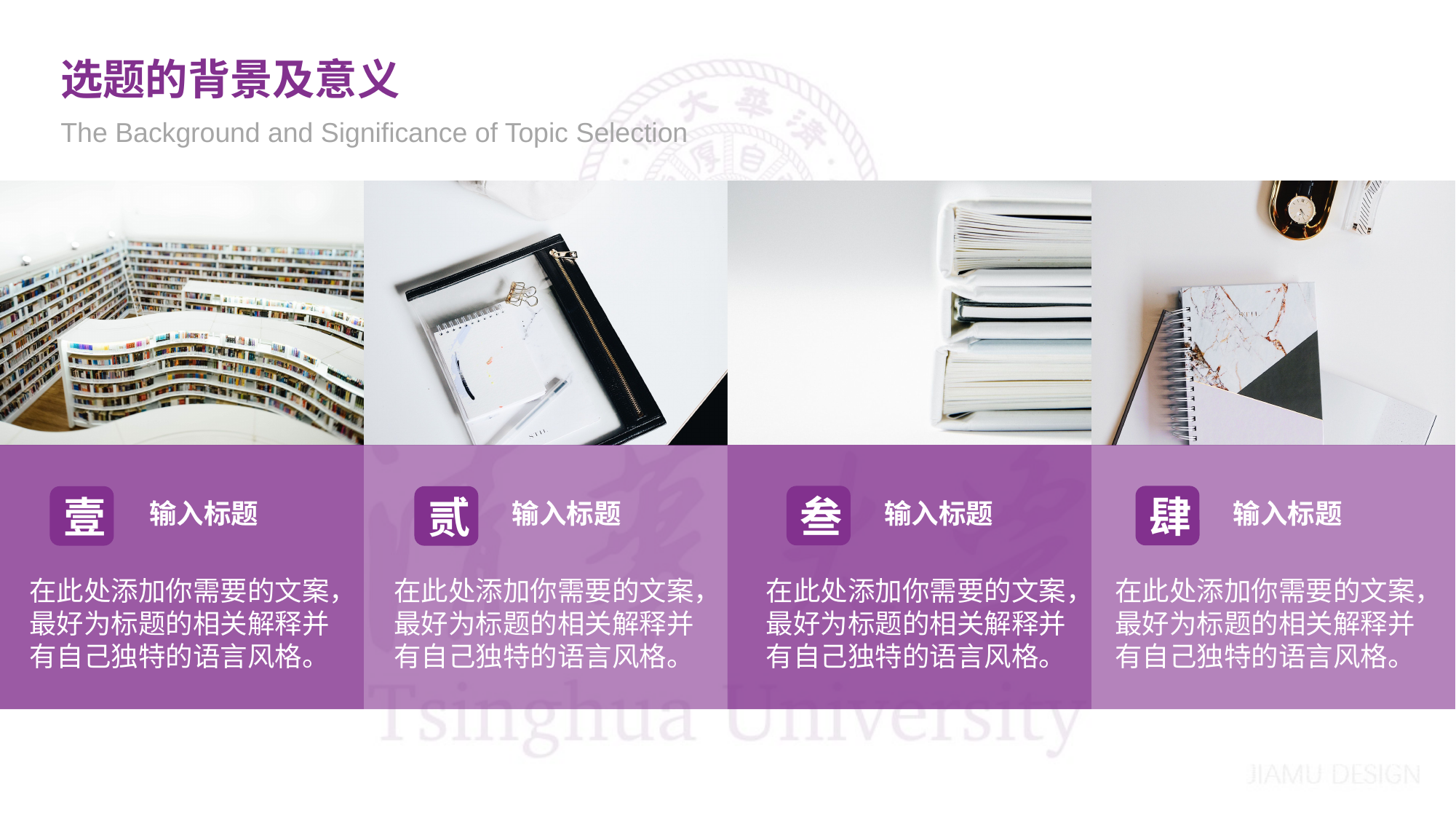

选题的背景及意义
The Background and Significance of Topic Selection

壹
输入标题
在此处添加你需要的文案，最好为标题的相关解释并有自己独特的语言风格。

贰
输入标题
在此处添加你需要的文案，最好为标题的相关解释并有自己独特的语言风格。

叁
输入标题
在此处添加你需要的文案，最好为标题的相关解释并有自己独特的语言风格。

肆
输入标题
在此处添加你需要的文案，最好为标题的相关解释并有自己独特的语言风格。